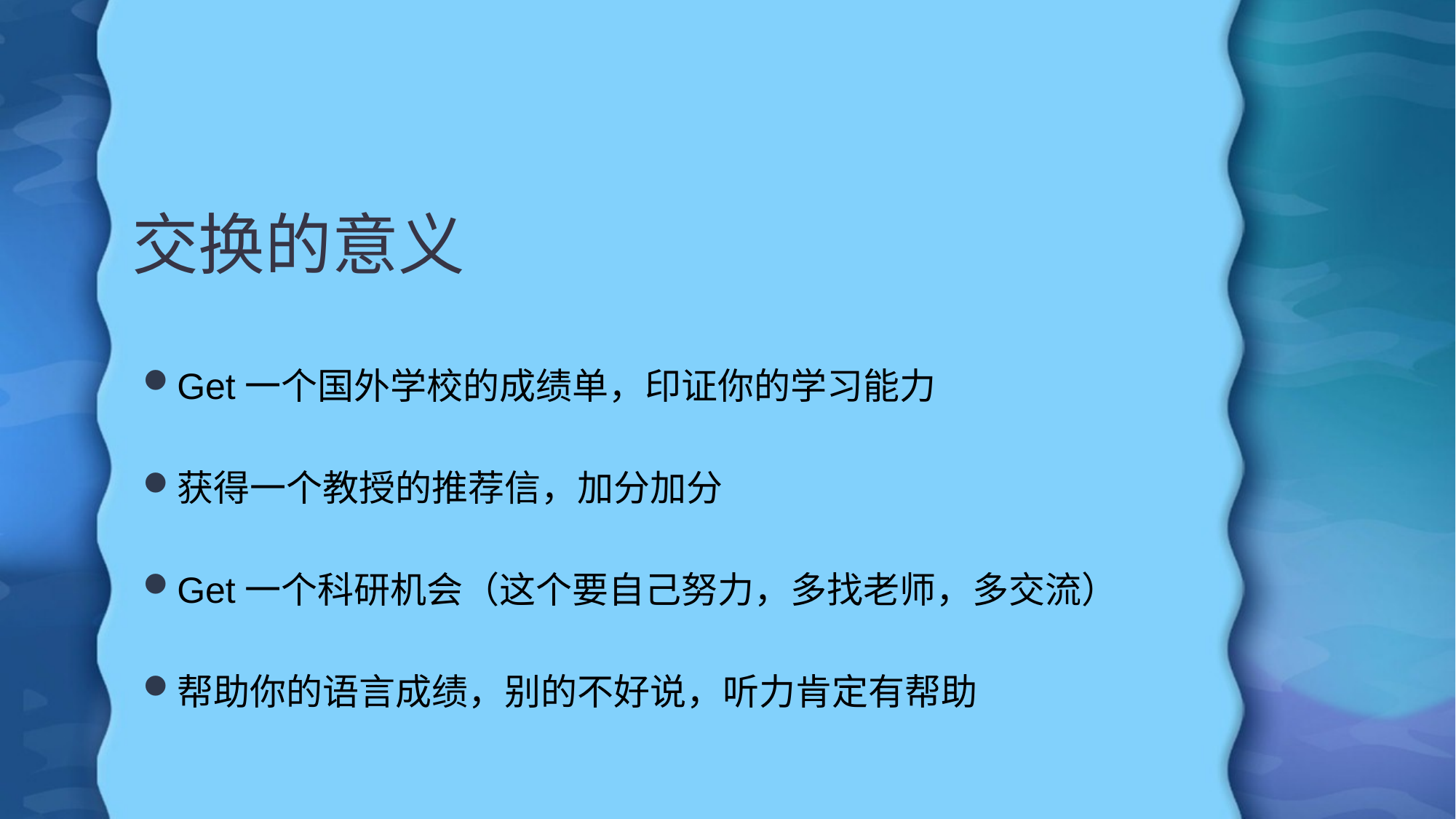

# 交换的意义
Get一个国外学校的成绩单，印证你的学习能力

获得一个教授的推荐信，加分加分

Get一个科研机会（这个要自己努力，多找老师，多交流）

帮助你的语言成绩，别的不好说，听力肯定有帮助